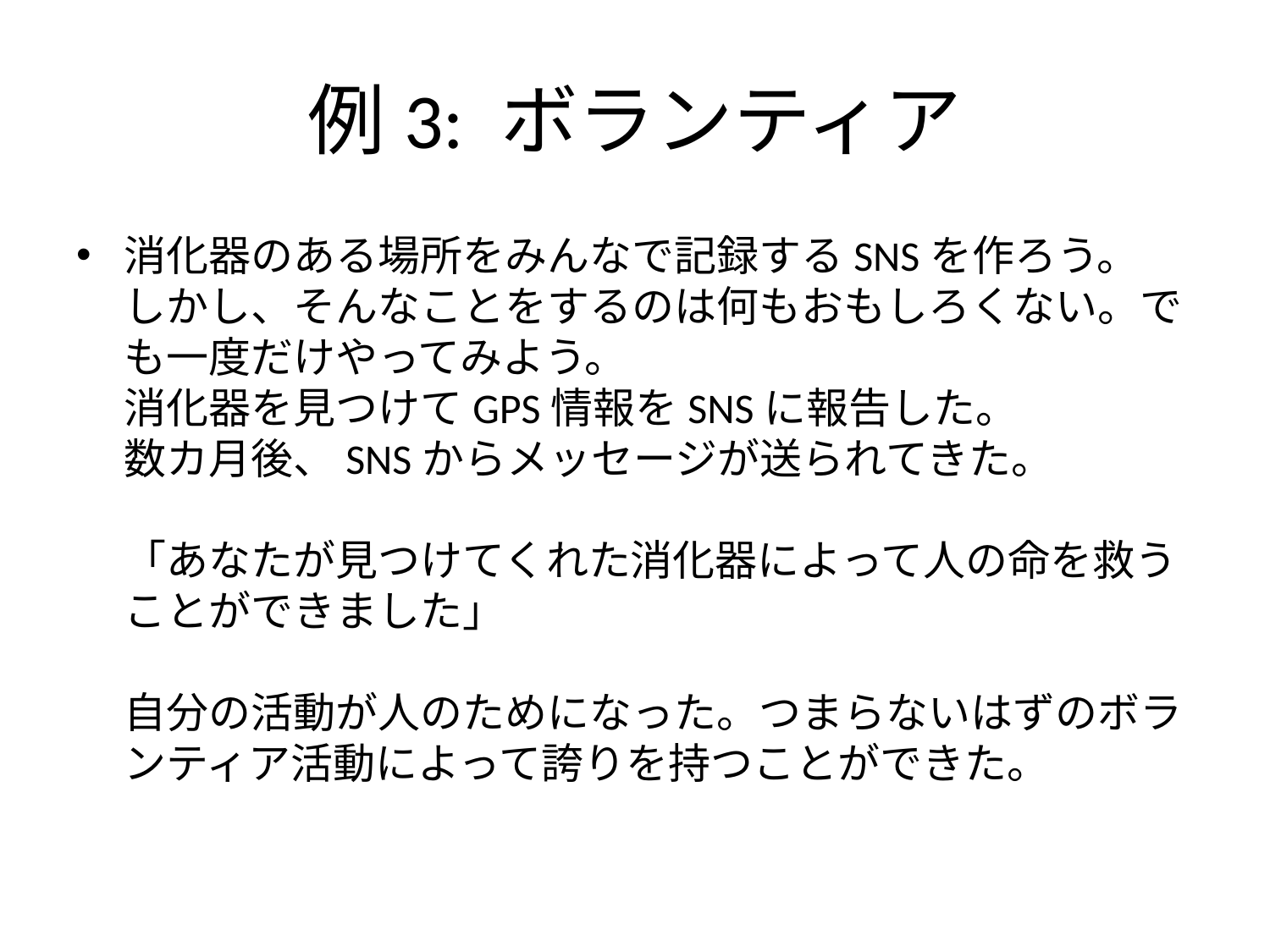

# 例3: ボランティア
消化器のある場所をみんなで記録するSNSを作ろう。
しかし、そんなことをするのは何もおもしろくない。でも一度だけやってみよう。
消化器を見つけてGPS情報をSNSに報告した。
数カ月後、SNSからメッセージが送られてきた。
「あなたが見つけてくれた消化器によって人の命を救うことができました」
自分の活動が人のためになった。つまらないはずのボランティア活動によって誇りを持つことができた。